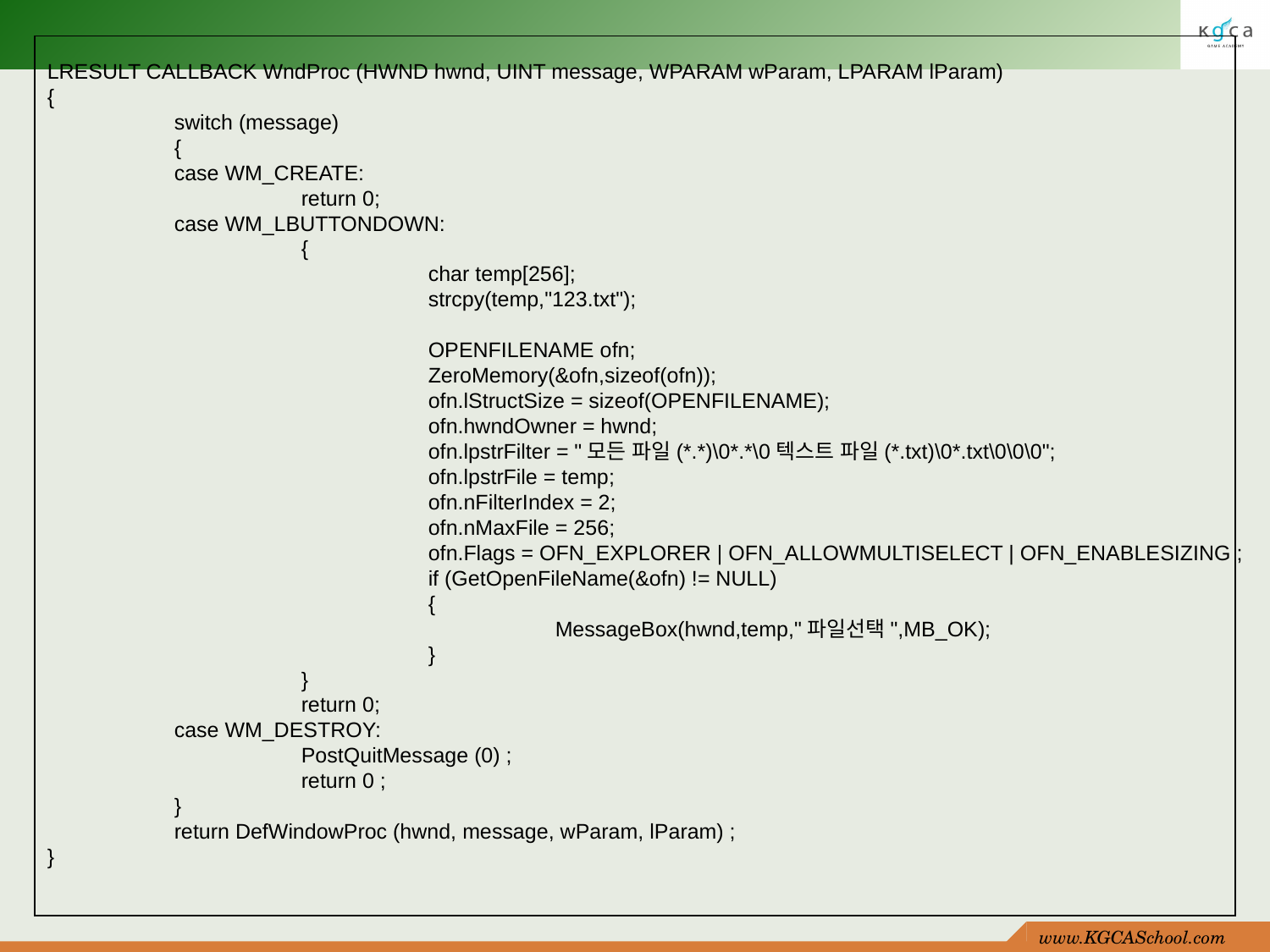

LRESULT CALLBACK WndProc (HWND hwnd, UINT message, WPARAM wParam, LPARAM lParam)
{
	switch (message)
	{
	case WM_CREATE:
		return 0;
	case WM_LBUTTONDOWN:
		{
			char temp[256];
			strcpy(temp,"123.txt");

			OPENFILENAME ofn;
			ZeroMemory(&ofn,sizeof(ofn));
			ofn.lStructSize = sizeof(OPENFILENAME);
			ofn.hwndOwner = hwnd;
			ofn.lpstrFilter = "모든 파일(*.*)\0*.*\0텍스트 파일(*.txt)\0*.txt\0\0\0";
			ofn.lpstrFile = temp;
			ofn.nFilterIndex = 2;
			ofn.nMaxFile = 256;
			ofn.Flags = OFN_EXPLORER | OFN_ALLOWMULTISELECT | OFN_ENABLESIZING ;
			if (GetOpenFileName(&ofn) != NULL)
			{
				MessageBox(hwnd,temp,"파일선택",MB_OK);
			}
		}
		return 0;
	case WM_DESTROY:
		PostQuitMessage (0) ;
		return 0 ;
	}
	return DefWindowProc (hwnd, message, wParam, lParam) ;
}